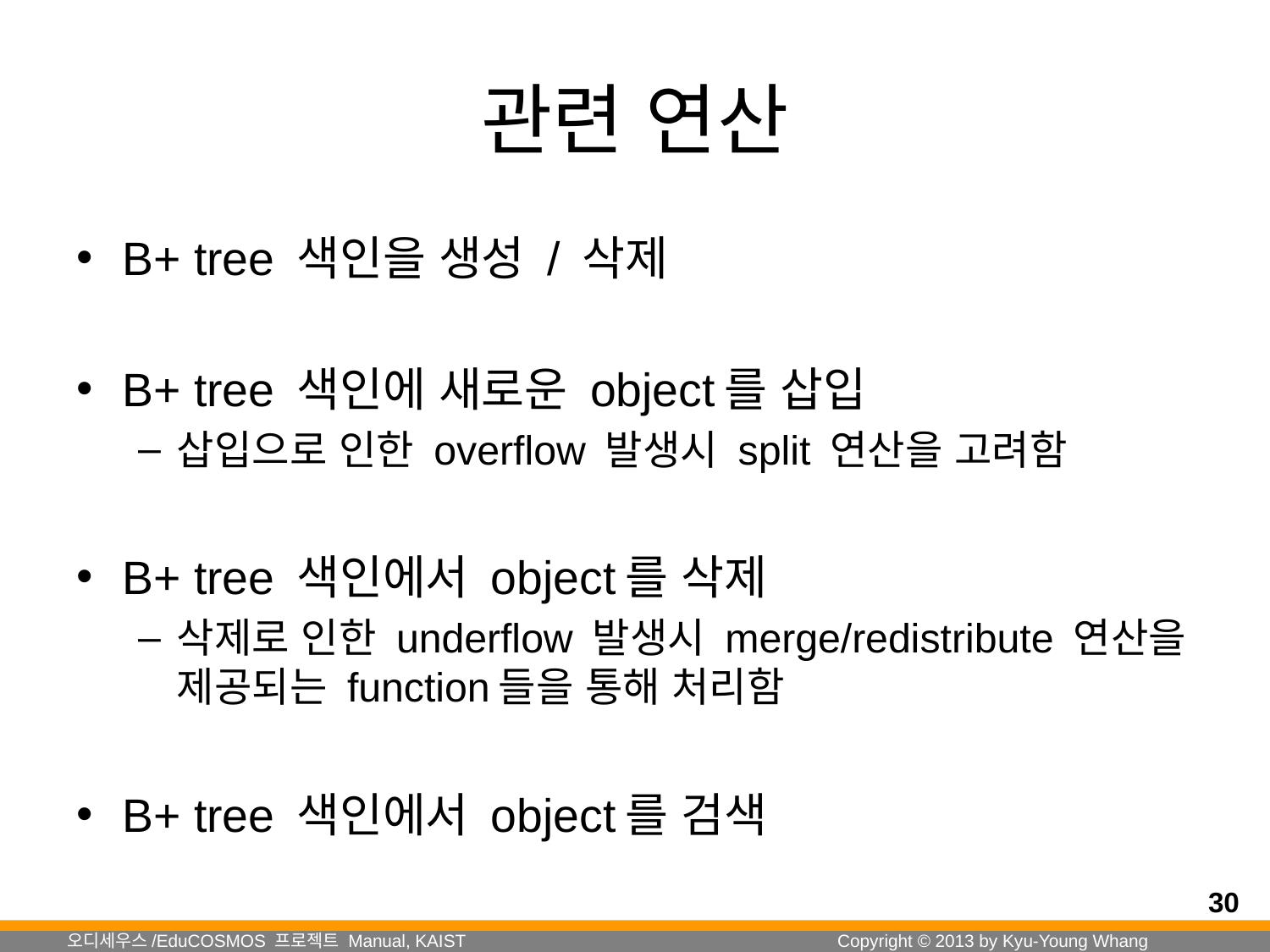

# 관련 연산
B+ tree 색인을 생성 / 삭제

B+ tree 색인에 새로운 object를 삽입
삽입으로 인한 overflow 발생시 split 연산을 고려함

B+ tree 색인에서 object를 삭제
삭제로 인한 underflow 발생시 merge/redistribute 연산을 제공되는 function들을 통해 처리함

B+ tree 색인에서 object를 검색